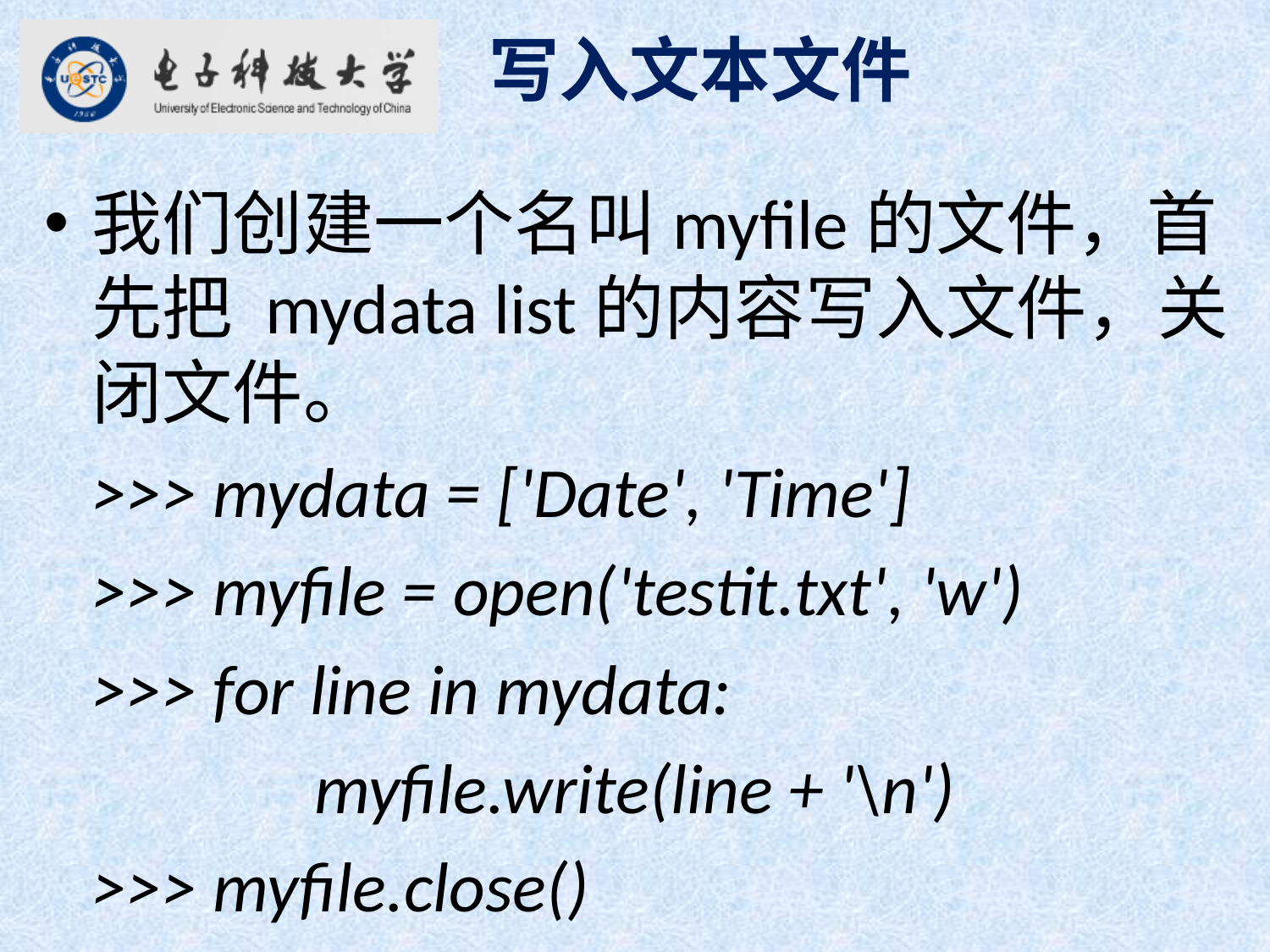

写入文本文件
我们创建一个名叫myfile的文件，首先把 mydata list的内容写入文件，关闭文件。
   >>> mydata = ['Date', 'Time']
   >>> myfile = open('testit.txt', 'w')
   >>> for line in mydata:
                 myfile.write(line + '\n')
   >>> myfile.close()